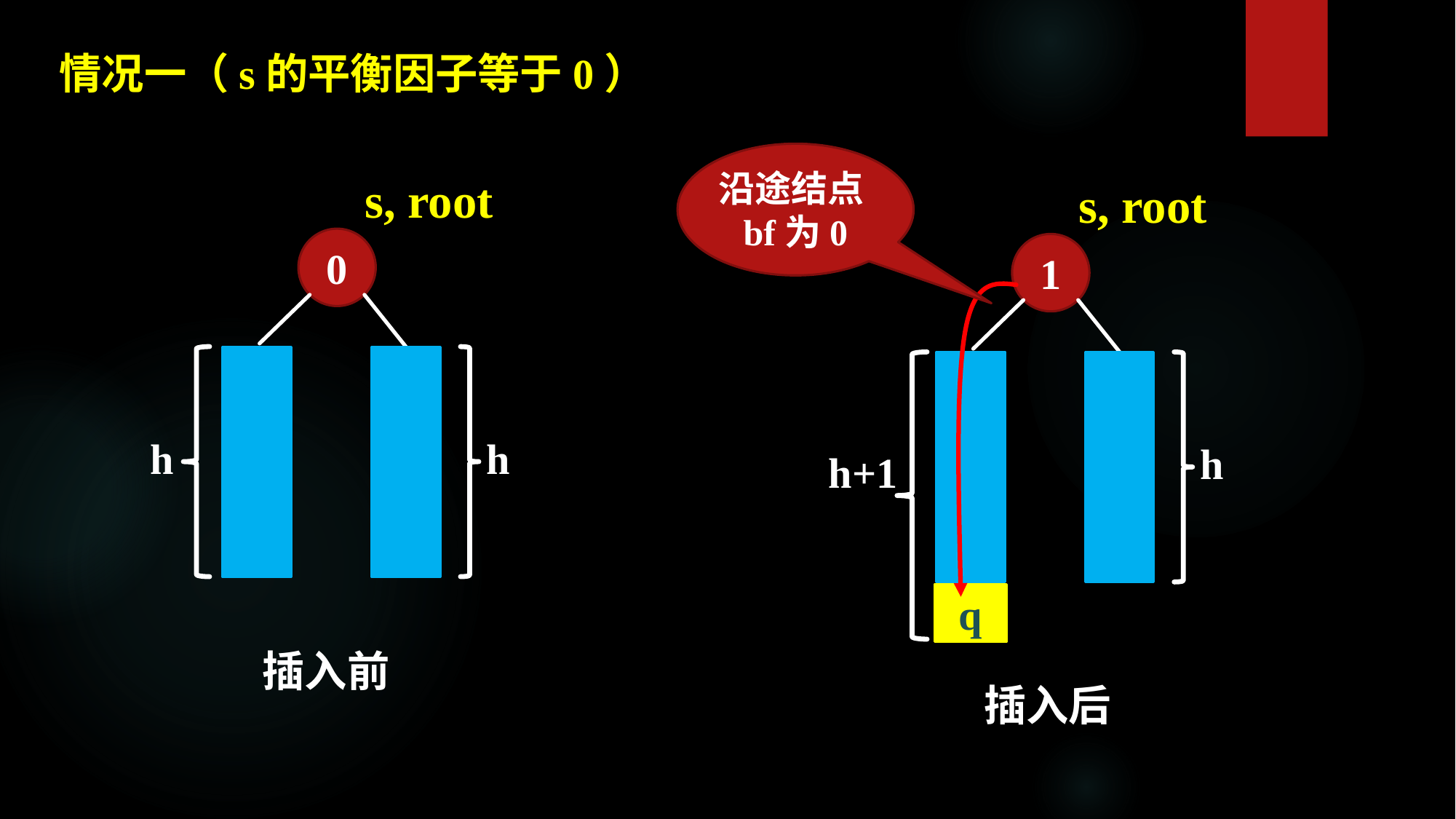

情况一（s的平衡因子等于0）

沿途结点bf为0
s, root
s, root
0
1

h
h
h
h+1
q
插入前
插入后